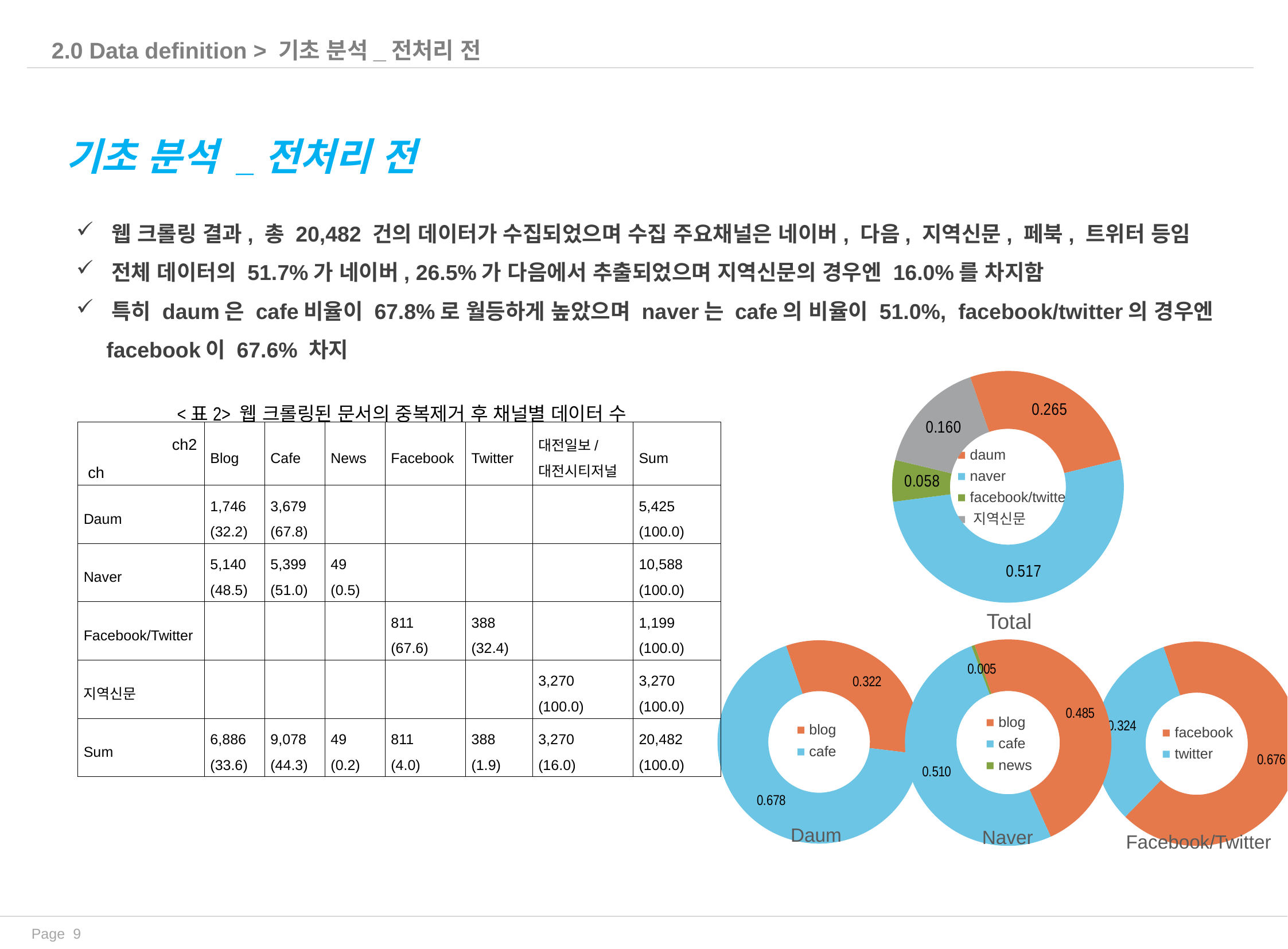

2.0 Data definition > 기초 분석_전처리 전
기초 분석 _전처리 전
 웹 크롤링 결과, 총 20,482 건의 데이터가 수집되었으며 수집 주요채널은 네이버, 다음, 지역신문, 페북, 트위터 등임
 전체 데이터의 51.7%가 네이버, 26.5%가 다음에서 추출되었으며 지역신문의 경우엔 16.0%를 차지함
 특히 daum은 cafe비율이 67.8%로 월등하게 높았으며 naver는 cafe의 비율이 51.0%,  facebook/twitter의 경우엔
     facebook이 67.6% 차지

### Chart

| Category | 열1 |
|---|---|
Total
<표2> 웹 크롤링된 문서의 중복제거 후 채널별 데이터 수
| ch2 ch | Blog | Cafe | News | Facebook | Twitter | 대전일보/ 대전시티저널 | Sum |
| --- | --- | --- | --- | --- | --- | --- | --- |
| Daum | 1,746 (32.2) | 3,679 (67.8) |  |  |  |  | 5,425 (100.0) |
| Naver | 5,140 (48.5) | 5,399 (51.0) | 49 (0.5) |  |  |  | 10,588 (100.0) |
| Facebook/Twitter |  |  |  | 811 (67.6) | 388 (32.4) |  | 1,199 (100.0) |
| 지역신문 |  |  |  |  |  | 3,270 (100.0) | 3,270 (100.0) |
| Sum | 6,886 (33.6) | 9,078 (44.3) | 49 (0.2) | 811 (4.0) | 388 (1.9) | 3,270 (16.0) | 20,482 (100.0) |
■ daum
■ naver
■ facebook/twitter
■ 지역신문

### Chart

| Category | 열1 |
|---|---|

### Chart

| Category | 열1 |
|---|---|

### Chart

| Category | 열1 |
|---|---|
■ blog
■ cafe
■ news
■ blog
■ cafe
■ facebook
■ twitter
Daum
Naver
Facebook/Twitter
Page  9